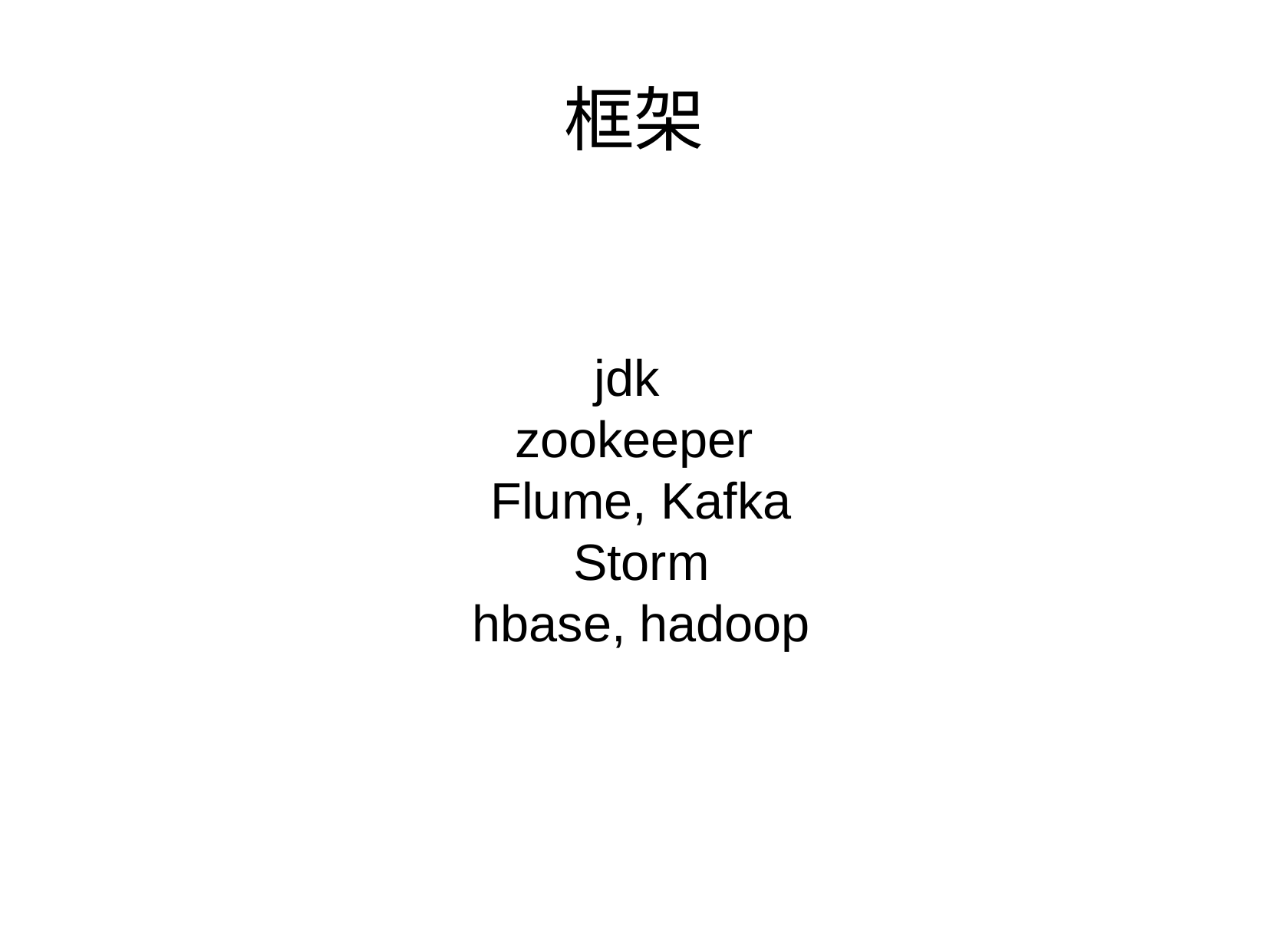

框架
jdk
zookeeper
 Flume, Kafka
 Storm
 hbase, hadoop